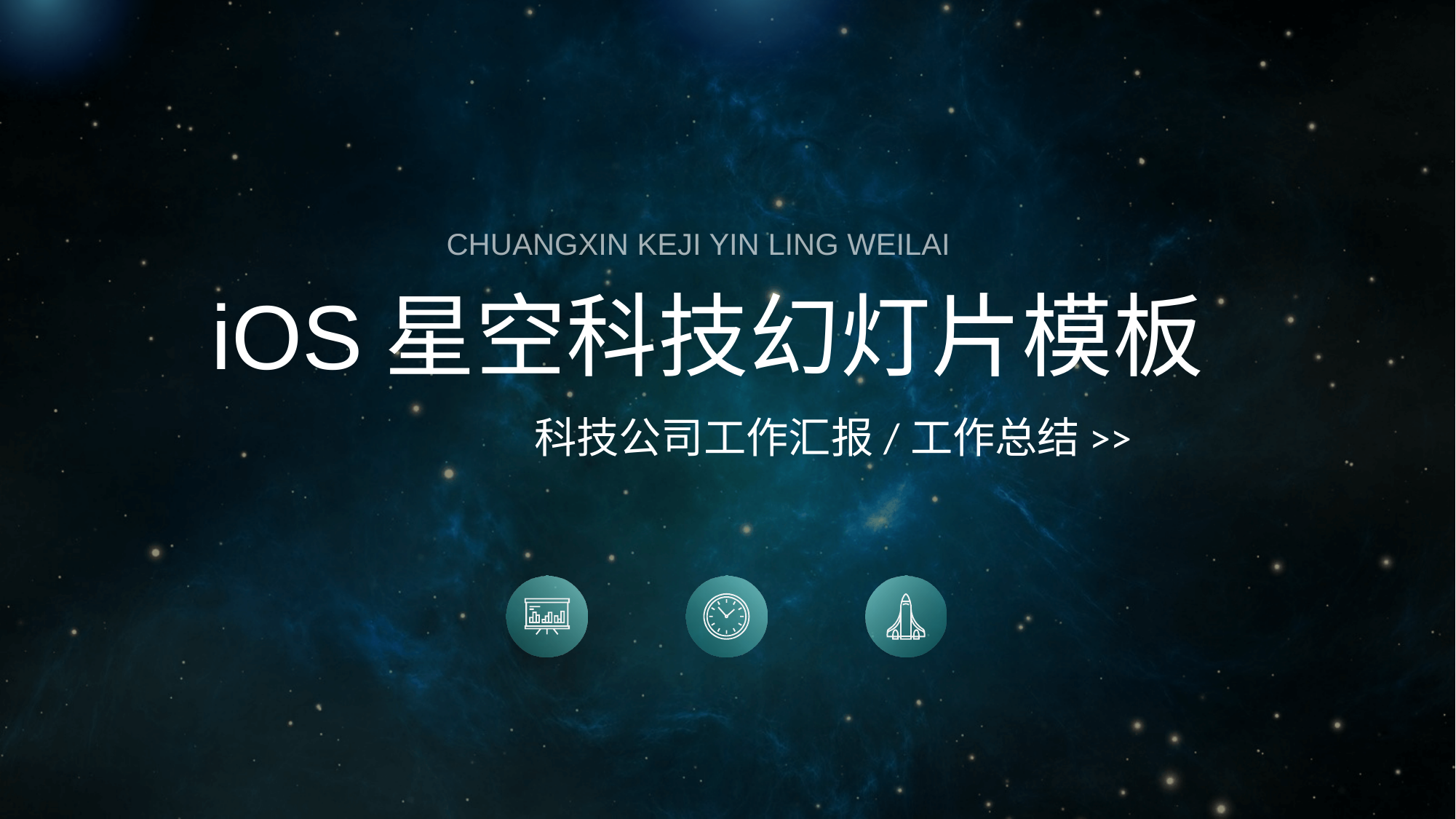

CHUANGXIN KEJI YIN LING WEILAI
iOS星空科技幻灯片模板
科技公司工作汇报/工作总结>>